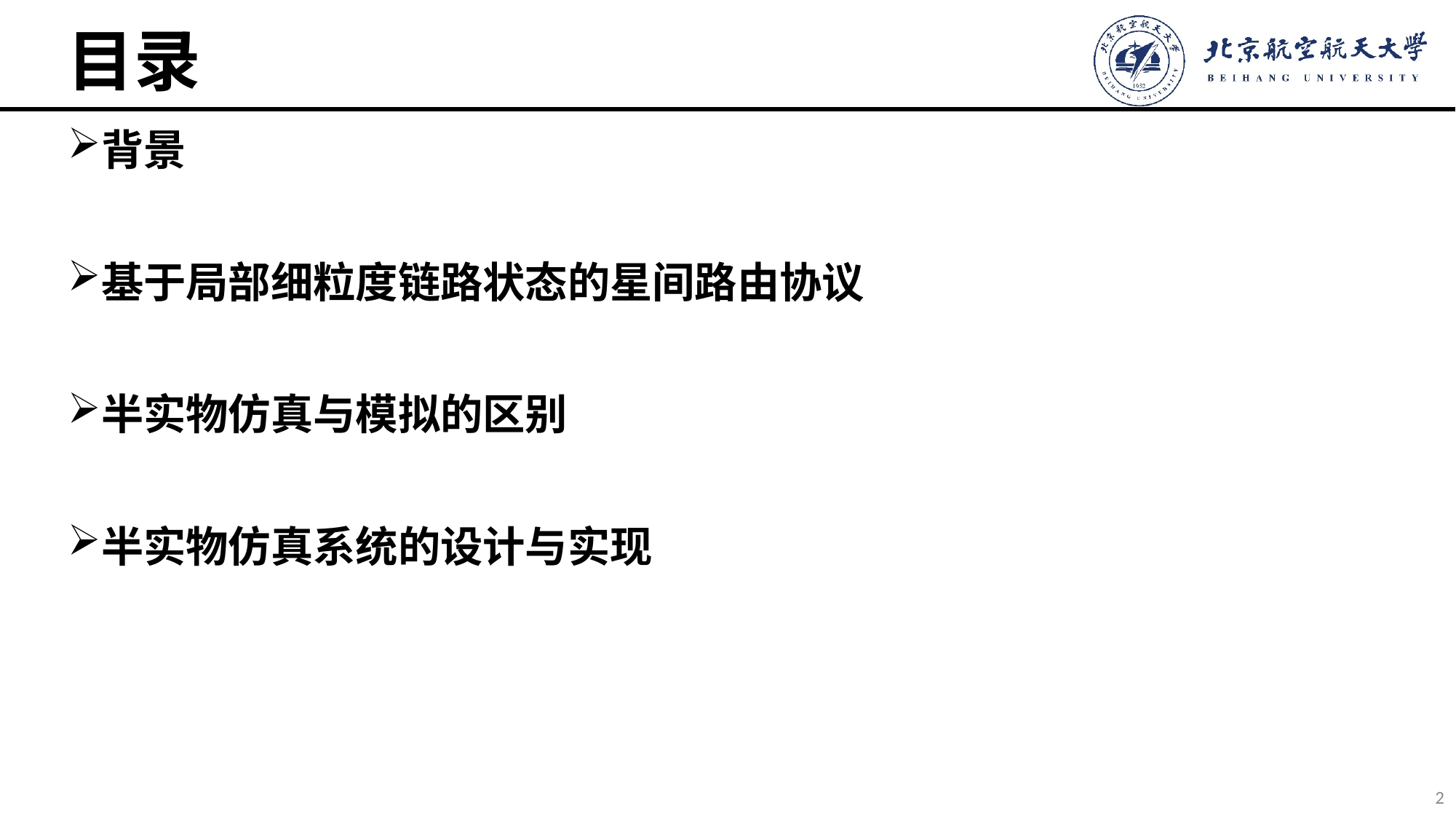

# 目录
背景

基于局部细粒度链路状态的星间路由协议

半实物仿真与模拟的区别

半实物仿真系统的设计与实现
2